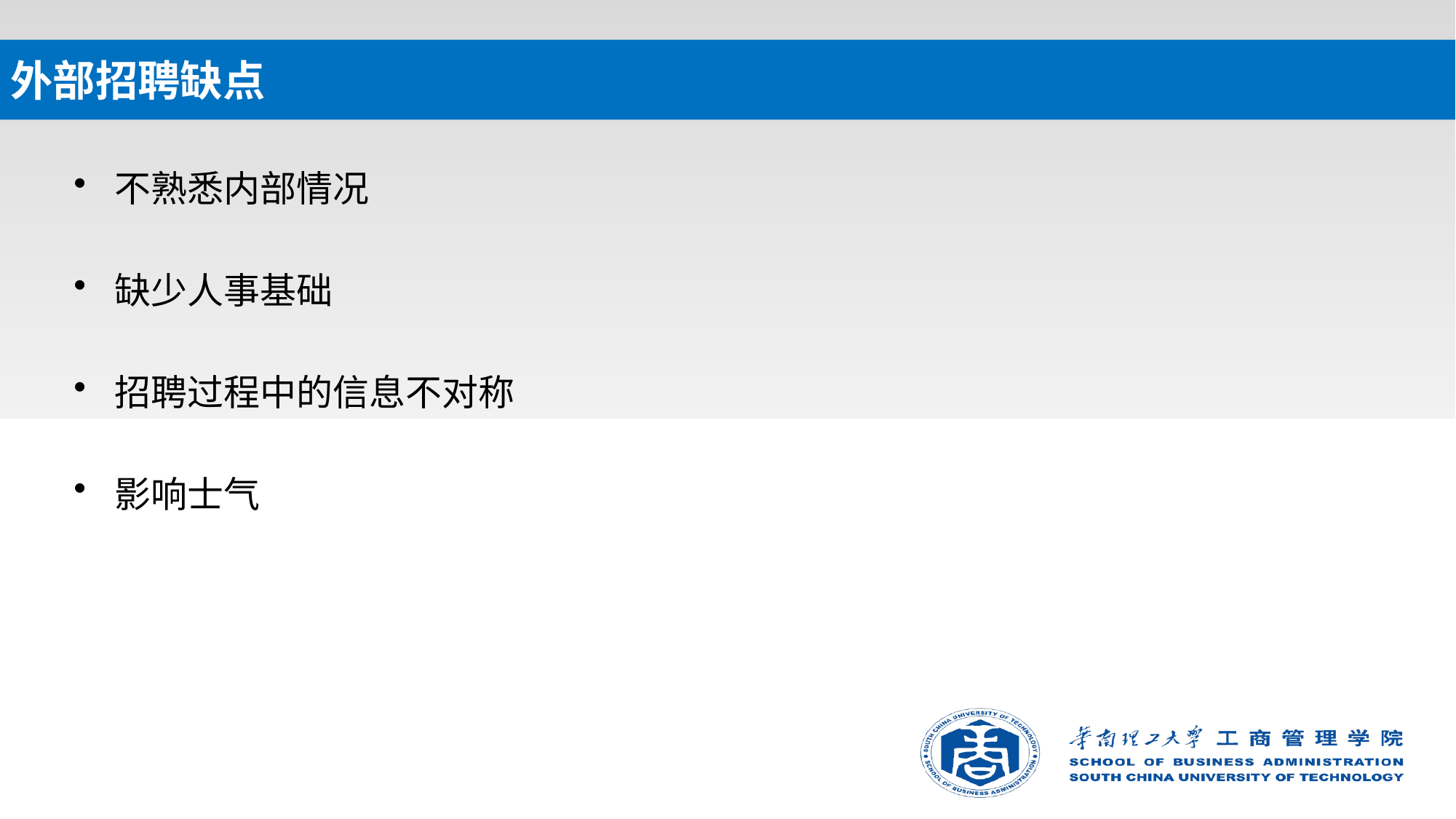

# 外部招聘缺点
不熟悉内部情况

缺少人事基础

招聘过程中的信息不对称

影响士气